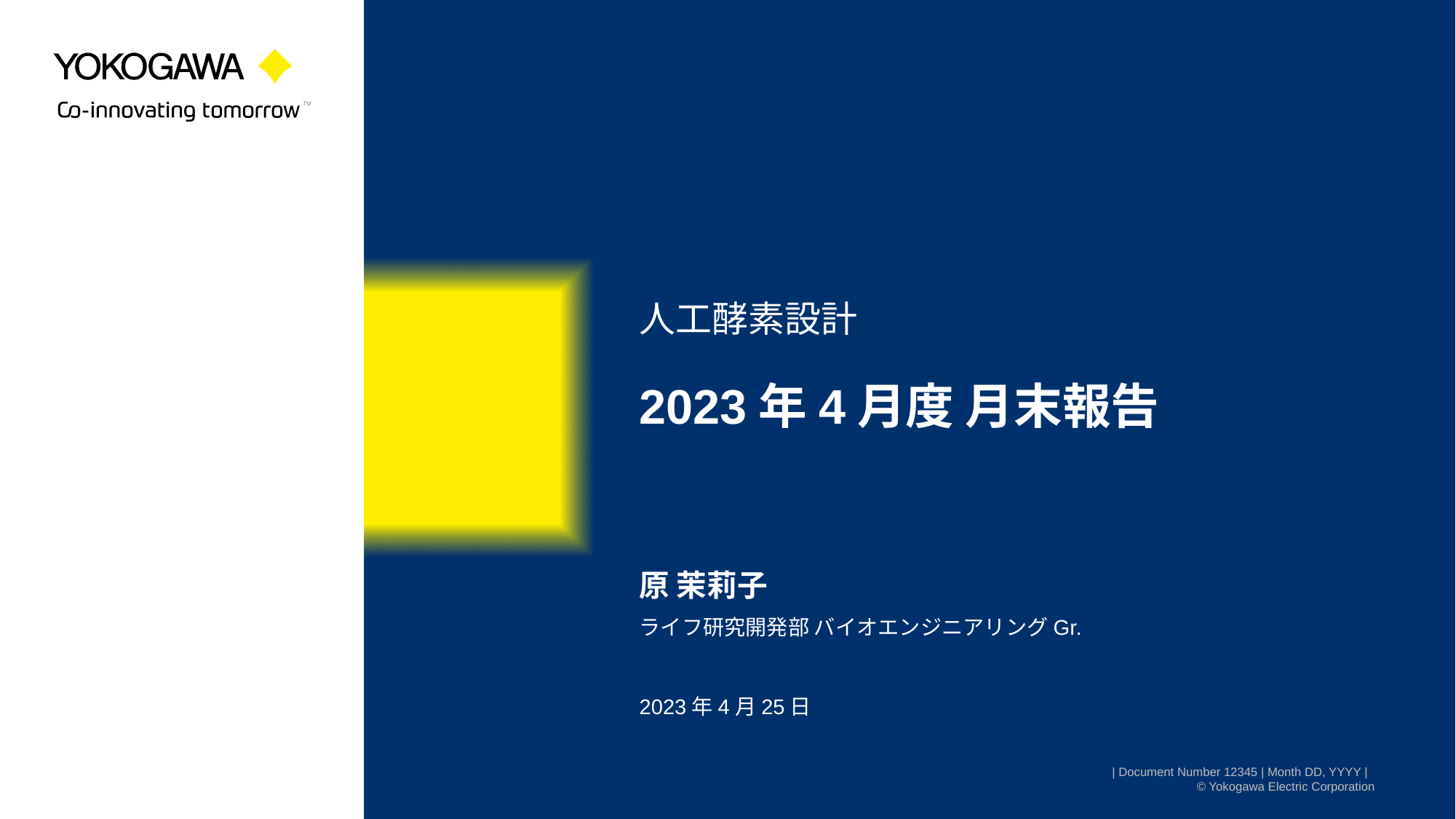

人工酵素設計
# 2023年4月度 月末報告
原 茉莉子
ライフ研究開発部 バイオエンジニアリングGr.
2023年4月25日